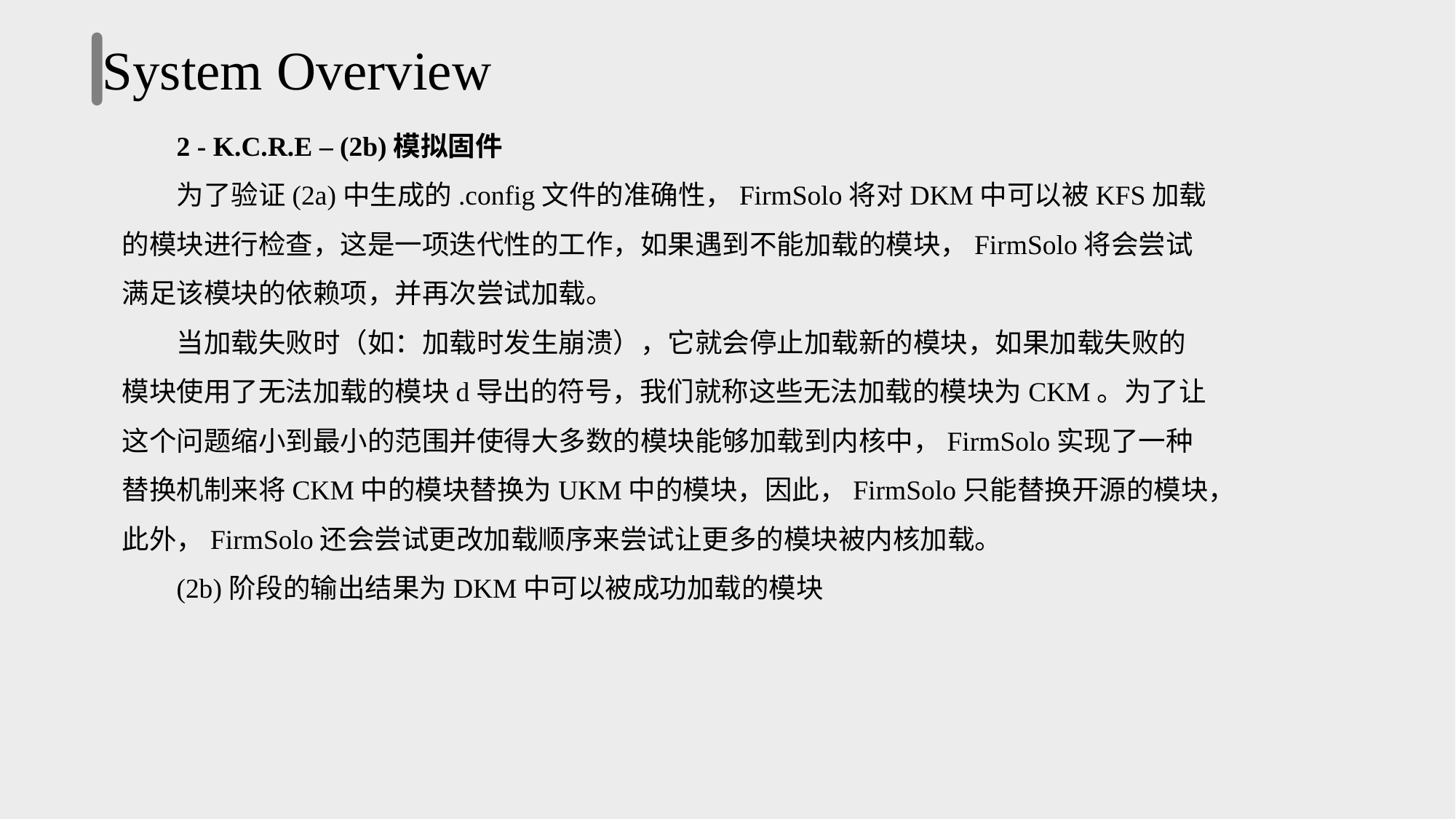

System Overview

2 - K.C.R.E – (2b)模拟固件
为了验证(2a)中生成的.config文件的准确性，FirmSolo将对DKM中可以被KFS加载的模块进行检查，这是一项迭代性的工作，如果遇到不能加载的模块，FirmSolo将会尝试满足该模块的依赖项，并再次尝试加载。
当加载失败时（如：加载时发生崩溃），它就会停止加载新的模块，如果加载失败的模块使用了无法加载的模块d导出的符号，我们就称这些无法加载的模块为CKM。为了让这个问题缩小到最小的范围并使得大多数的模块能够加载到内核中，FirmSolo实现了一种替换机制来将CKM中的模块替换为UKM中的模块，因此，FirmSolo只能替换开源的模块，此外，FirmSolo还会尝试更改加载顺序来尝试让更多的模块被内核加载。
(2b)阶段的输出结果为DKM中可以被成功加载的模块